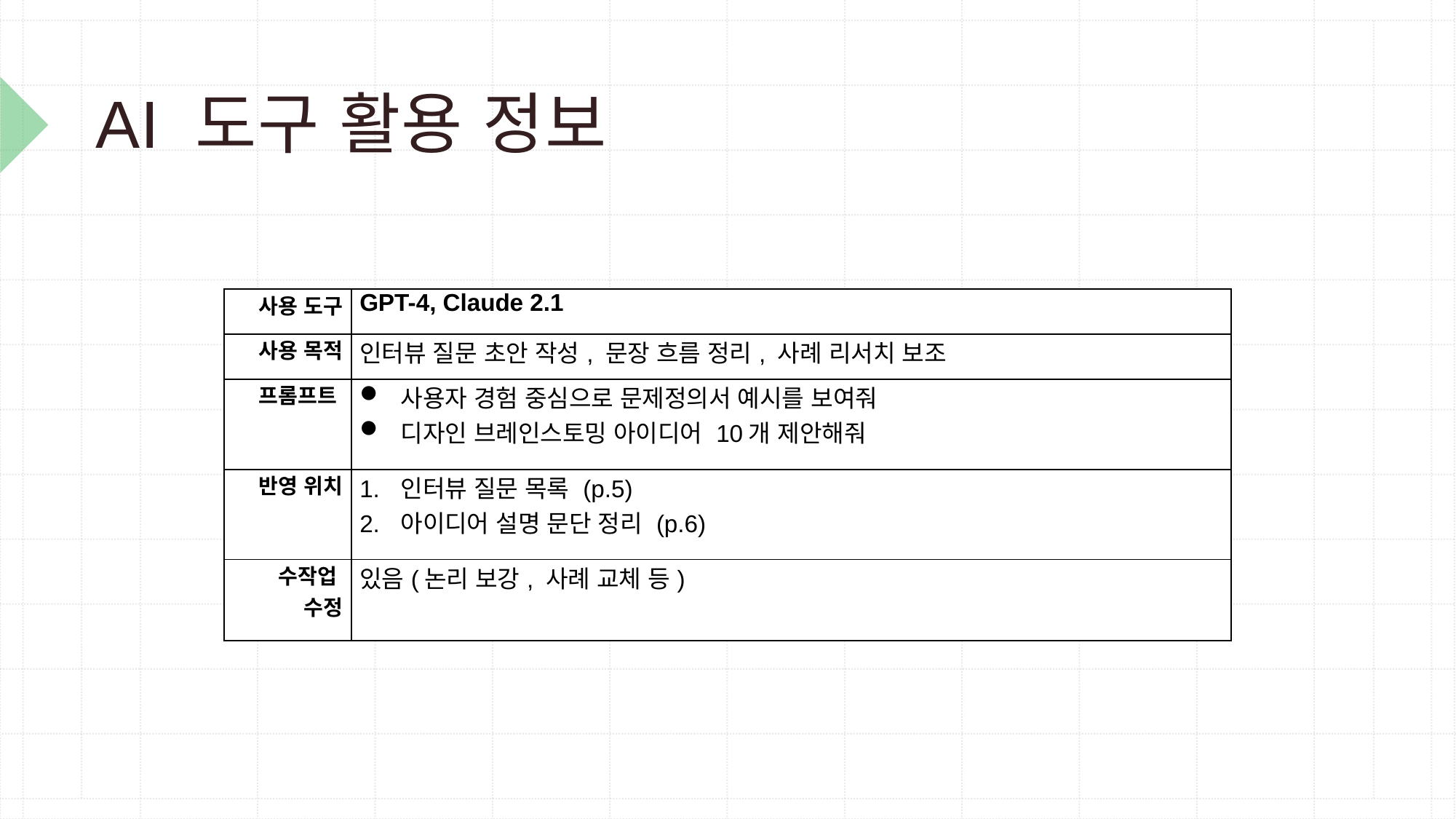

# AI 도구 활용 정보
| 사용 도구 | GPT-4, Claude 2.1 |
| --- | --- |
| 사용 목적 | 인터뷰 질문 초안 작성, 문장 흐름 정리, 사례 리서치 보조 |
| 프롬프트 | 사용자 경험 중심으로 문제정의서 예시를 보여줘 디자인 브레인스토밍 아이디어 10개 제안해줘 |
| 반영 위치 | 인터뷰 질문 목록 (p.5) 아이디어 설명 문단 정리 (p.6) |
| 수작업 수정 | 있음(논리 보강, 사례 교체 등) |